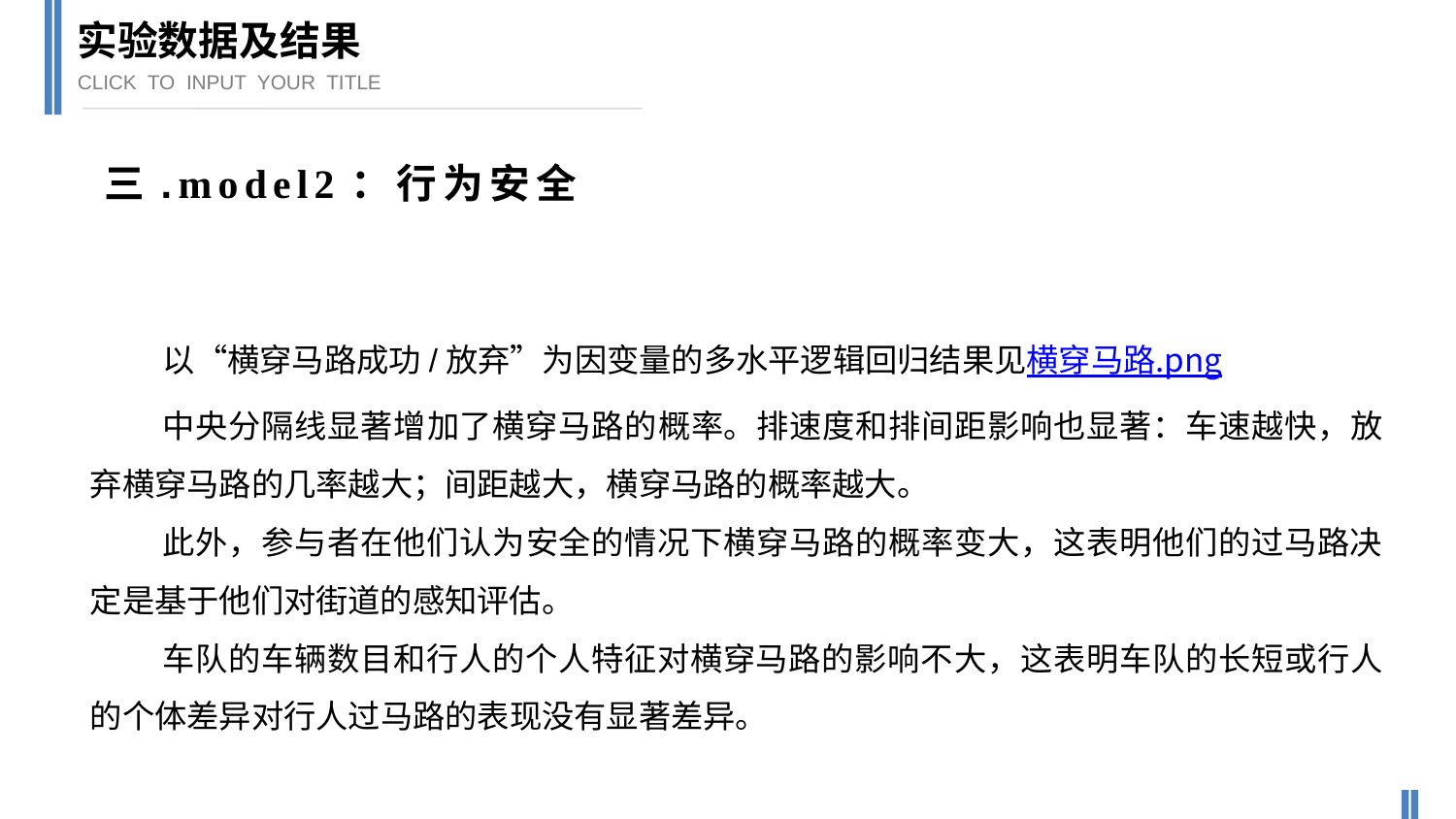

实验数据及结果
CLICK  TO  INPUT  YOUR  TITLE
三.model2：行为安全
以“横穿马路成功/放弃”为因变量的多水平逻辑回归结果见横穿马路.png
中央分隔线显著增加了横穿马路的概率。排速度和排间距影响也显著：车速越快，放弃横穿马路的几率越大；间距越大，横穿马路的概率越大。
此外，参与者在他们认为安全的情况下横穿马路的概率变大，这表明他们的过马路决定是基于他们对街道的感知评估。
车队的车辆数目和行人的个人特征对横穿马路的影响不大，这表明车队的长短或行人的个体差异对行人过马路的表现没有显著差异。